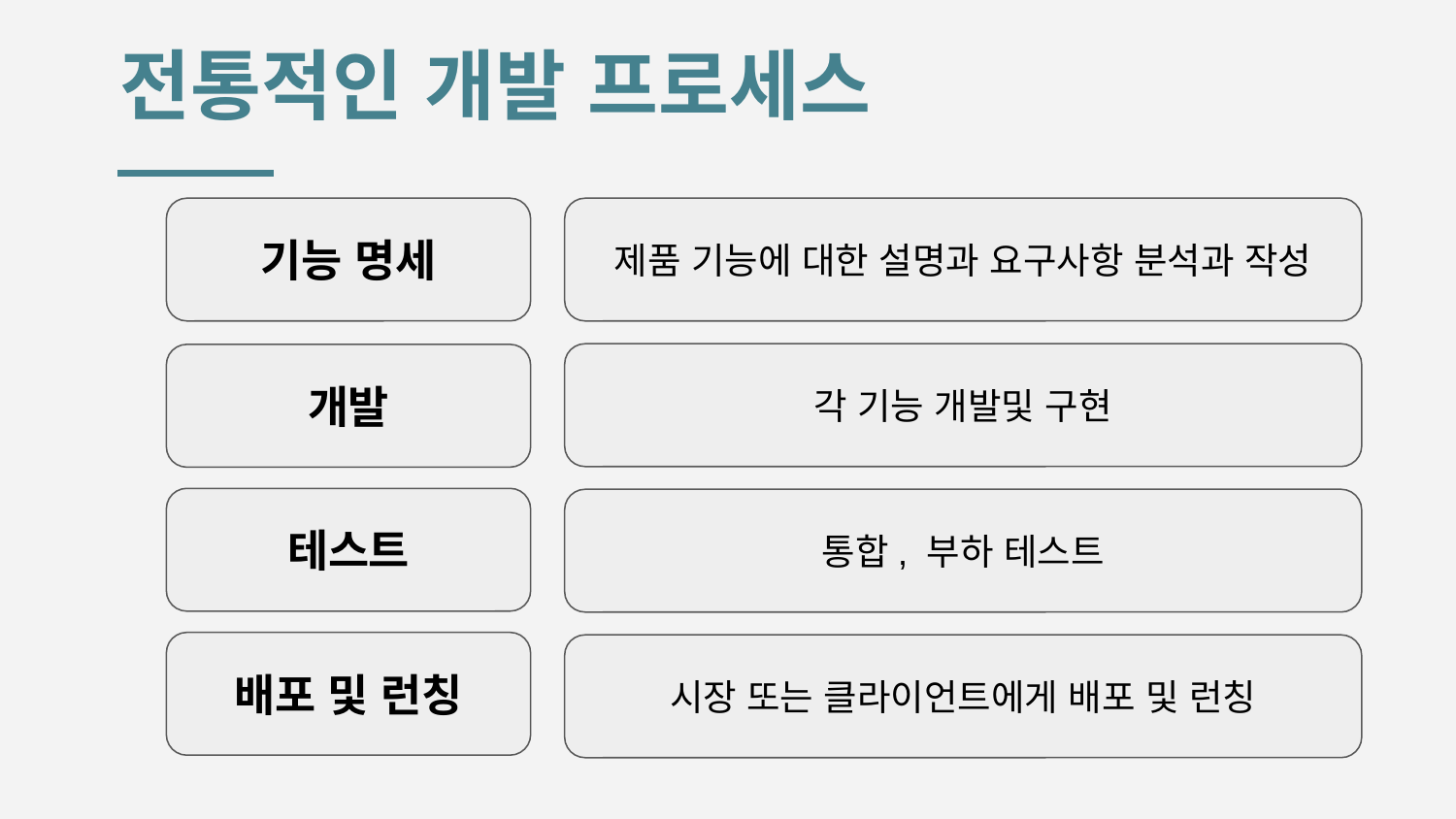

# 전통적인 개발 프로세스
기능 명세
제품 기능에 대한 설명과 요구사항 분석과 작성
각 기능 개발및 구현
개발
테스트
통합, 부하 테스트
배포 및 런칭
시장 또는 클라이언트에게 배포 및 런칭